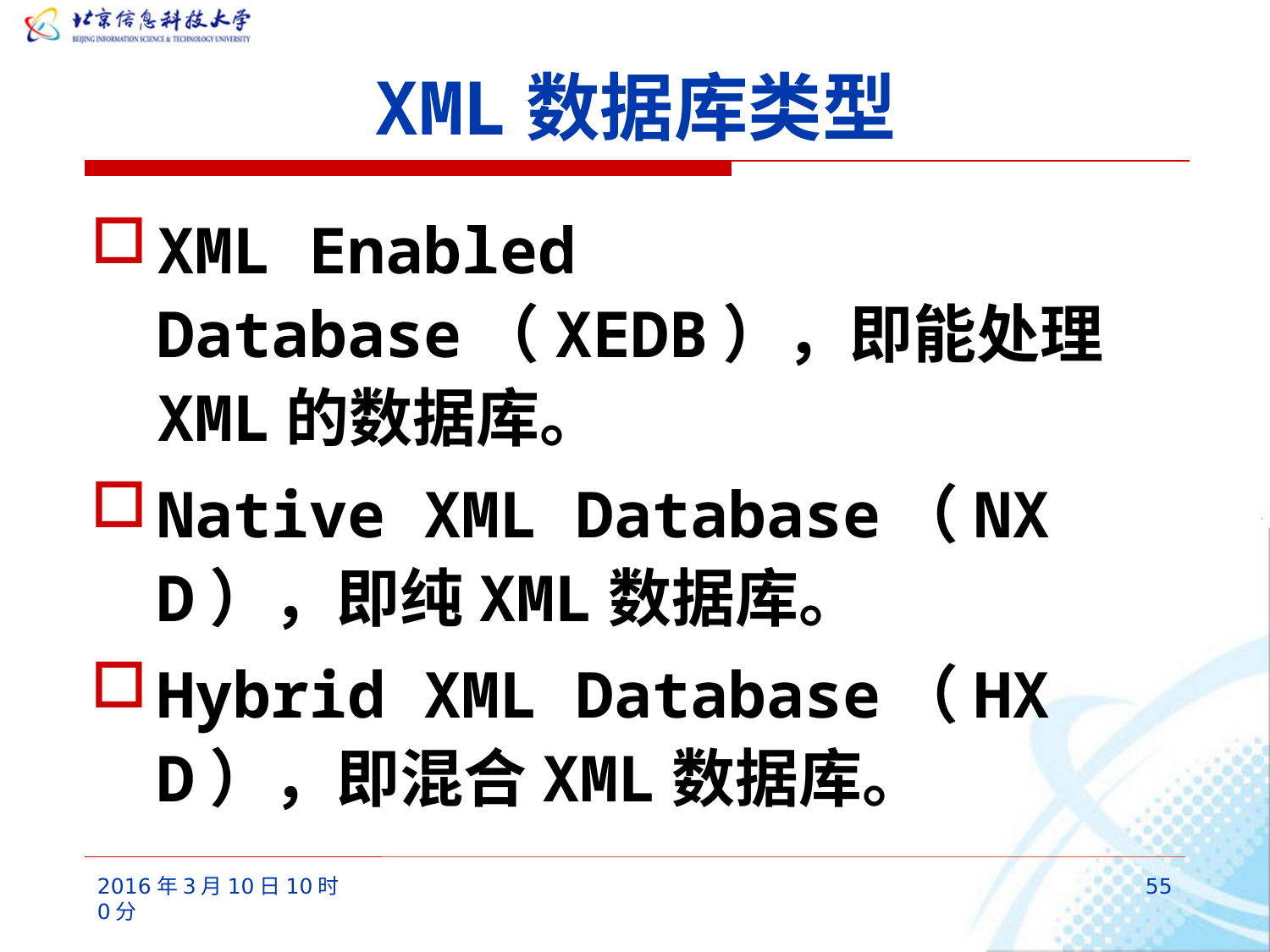

# XML数据库类型
XML Enabled Database（XEDB），即能处理XML的数据库。
Native XML Database（NXD），即纯XML数据库。
Hybrid XML Database（HXD），即混合XML数据库。
2016年3月10日10时0分
55